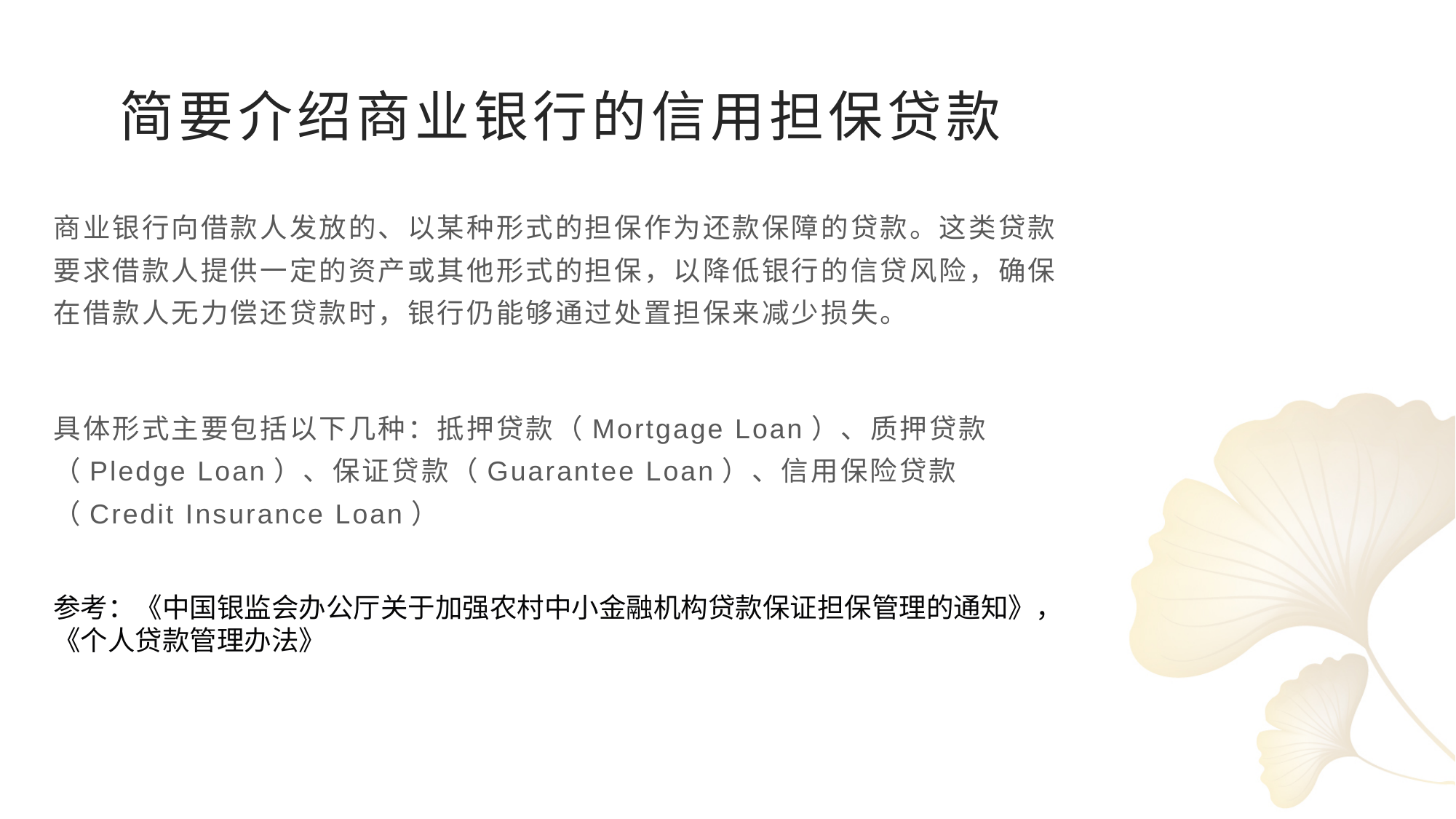

简要介绍商业银行的信用担保贷款
商业银行向借款人发放的、以某种形式的担保作为还款保障的贷款。这类贷款要求借款人提供一定的资产或其他形式的担保，以降低银行的信贷风险，确保在借款人无力偿还贷款时，银行仍能够通过处置担保来减少损失。

具体形式主要包括以下几种：抵押贷款（Mortgage Loan）、质押贷款（Pledge Loan）、保证贷款（Guarantee Loan）、信用保险贷款（Credit Insurance Loan）

参考：《中国银监会办公厅关于加强农村中小金融机构贷款保证担保管理的通知》，《个人贷款管理办法》